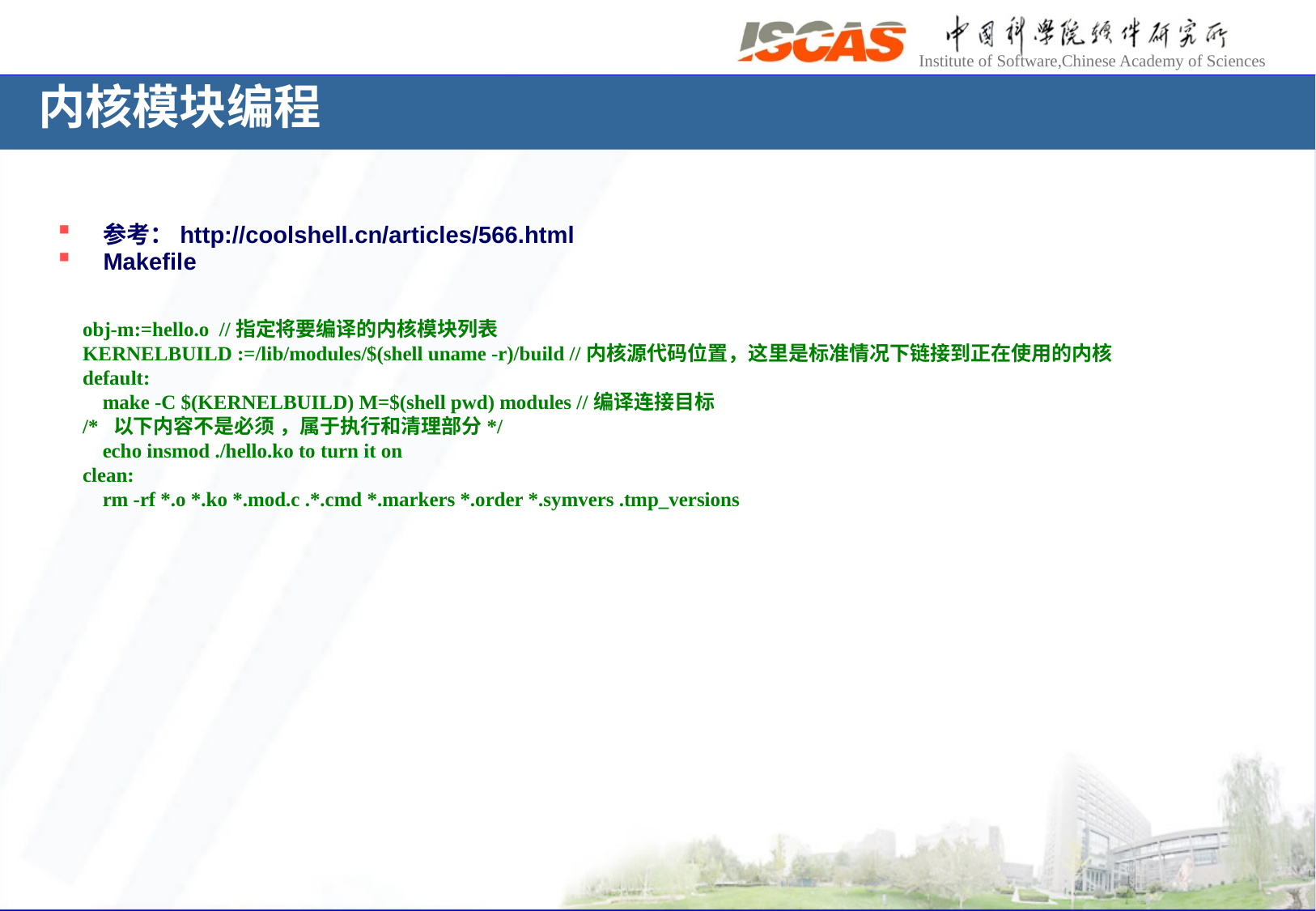

内核模块编程

参考：http://coolshell.cn/articles/566.html
Makefile

obj-m:=hello.o  //指定将要编译的内核模块列表
KERNELBUILD :=/lib/modules/$(shell uname -r)/build //内核源代码位置，这里是标准情况下链接到正在使用的内核
default:
    make -C $(KERNELBUILD) M=$(shell pwd) modules //编译连接目标
/*  以下内容不是必须 ，属于执行和清理部分*/
    echo insmod ./hello.ko to turn it on
clean:
    rm -rf *.o *.ko *.mod.c .*.cmd *.markers *.order *.symvers .tmp_versions